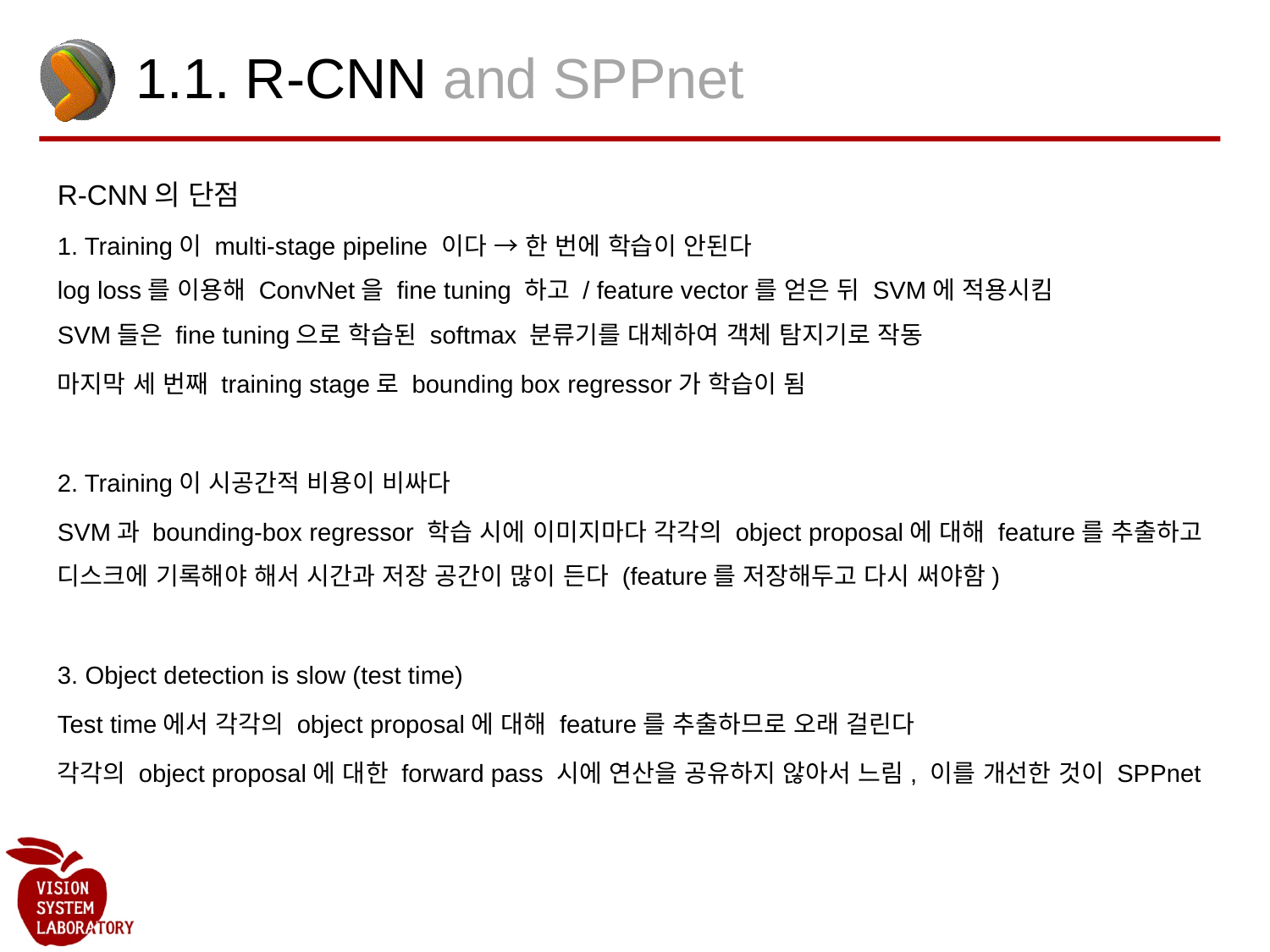

# 1.1. R-CNN and SPPnet
R-CNN의 단점
1. Training이 multi-stage pipeline 이다 → 한 번에 학습이 안된다
log loss를 이용해 ConvNet을 fine tuning 하고 / feature vector를 얻은 뒤 SVM에 적용시킴
SVM들은 fine tuning으로 학습된 softmax 분류기를 대체하여 객체 탐지기로 작동
마지막 세 번째 training stage로 bounding box regressor가 학습이 됨

2. Training이 시공간적 비용이 비싸다
SVM과 bounding-box regressor 학습 시에 이미지마다 각각의 object proposal에 대해 feature를 추출하고 디스크에 기록해야 해서 시간과 저장 공간이 많이 든다 (feature를 저장해두고 다시 써야함)

3. Object detection is slow (test time)
Test time에서 각각의 object proposal에 대해 feature를 추출하므로 오래 걸린다
각각의 object proposal에 대한 forward pass 시에 연산을 공유하지 않아서 느림, 이를 개선한 것이 SPPnet